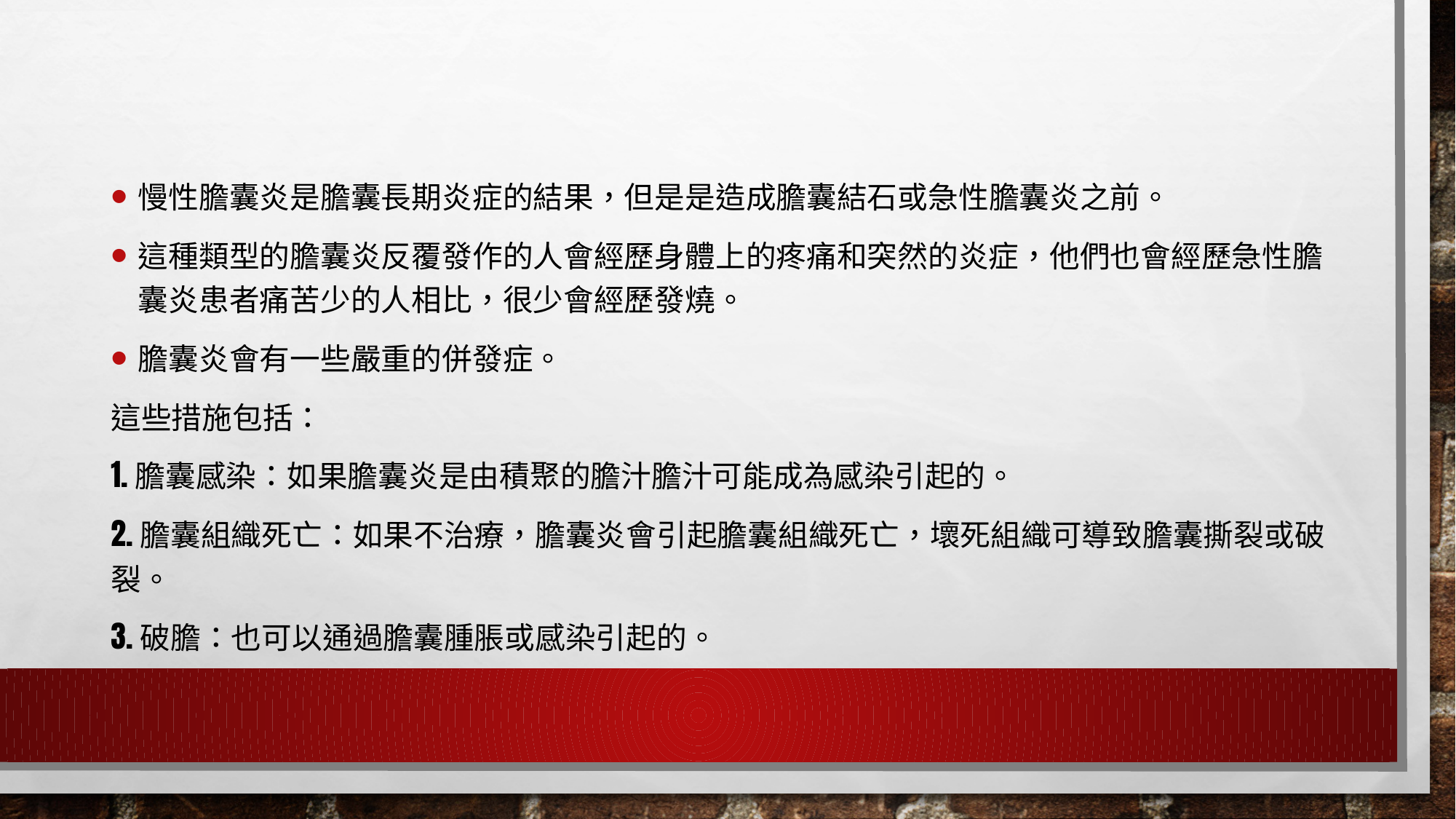

慢性膽囊炎是膽囊長期炎症的結果，但是是造成膽囊結石或急性膽囊炎之前。
這種類型的膽囊炎反覆發作的人會經歷身體上的疼痛和突然的炎症，他們也會經歷急性膽囊炎患者痛苦少的人相比，很少會經歷發燒。
膽囊炎會有一些嚴重的併發症。
這些措施包括：
1.膽囊感染：如果膽囊炎是由積聚的膽汁膽汁可能成為感染引起的。
2.膽囊組織死亡：如果不治療，膽囊炎會引起膽囊組織死亡，壞死組織可導致膽囊撕裂或破裂。
3.破膽：也可以通過膽囊腫脹或感染引起的。